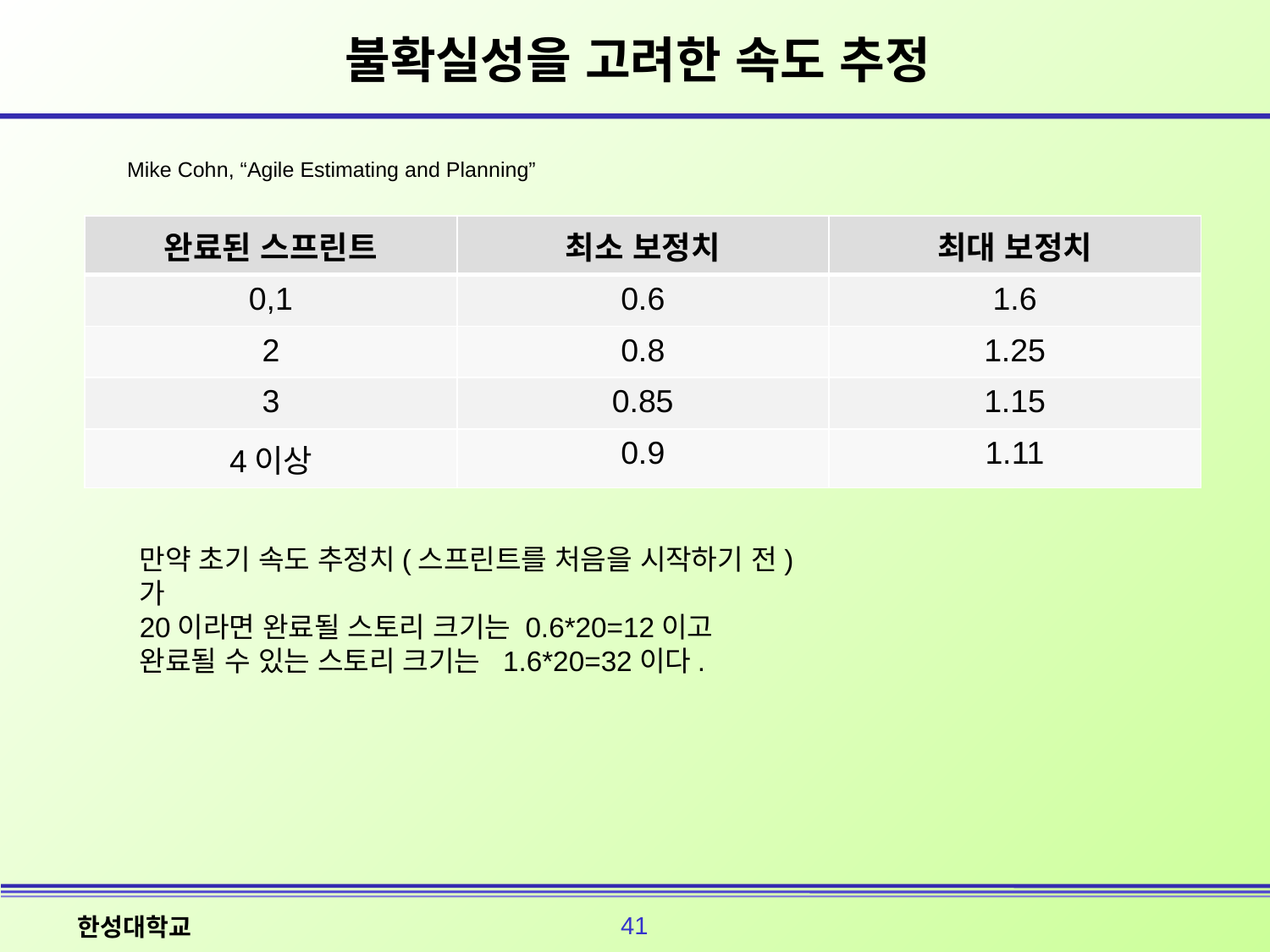

# 불확실성을 고려한 속도 추정
Mike Cohn, “Agile Estimating and Planning”
| 완료된 스프린트 | 최소 보정치 | 최대 보정치 |
| --- | --- | --- |
| 0,1 | 0.6 | 1.6 |
| 2 | 0.8 | 1.25 |
| 3 | 0.85 | 1.15 |
| 4이상 | 0.9 | 1.11 |
만약 초기 속도 추정치(스프린트를 처음을 시작하기 전)가
20이라면 완료될 스토리 크기는 0.6*20=12이고
완료될 수 있는 스토리 크기는  1.6*20=32이다.